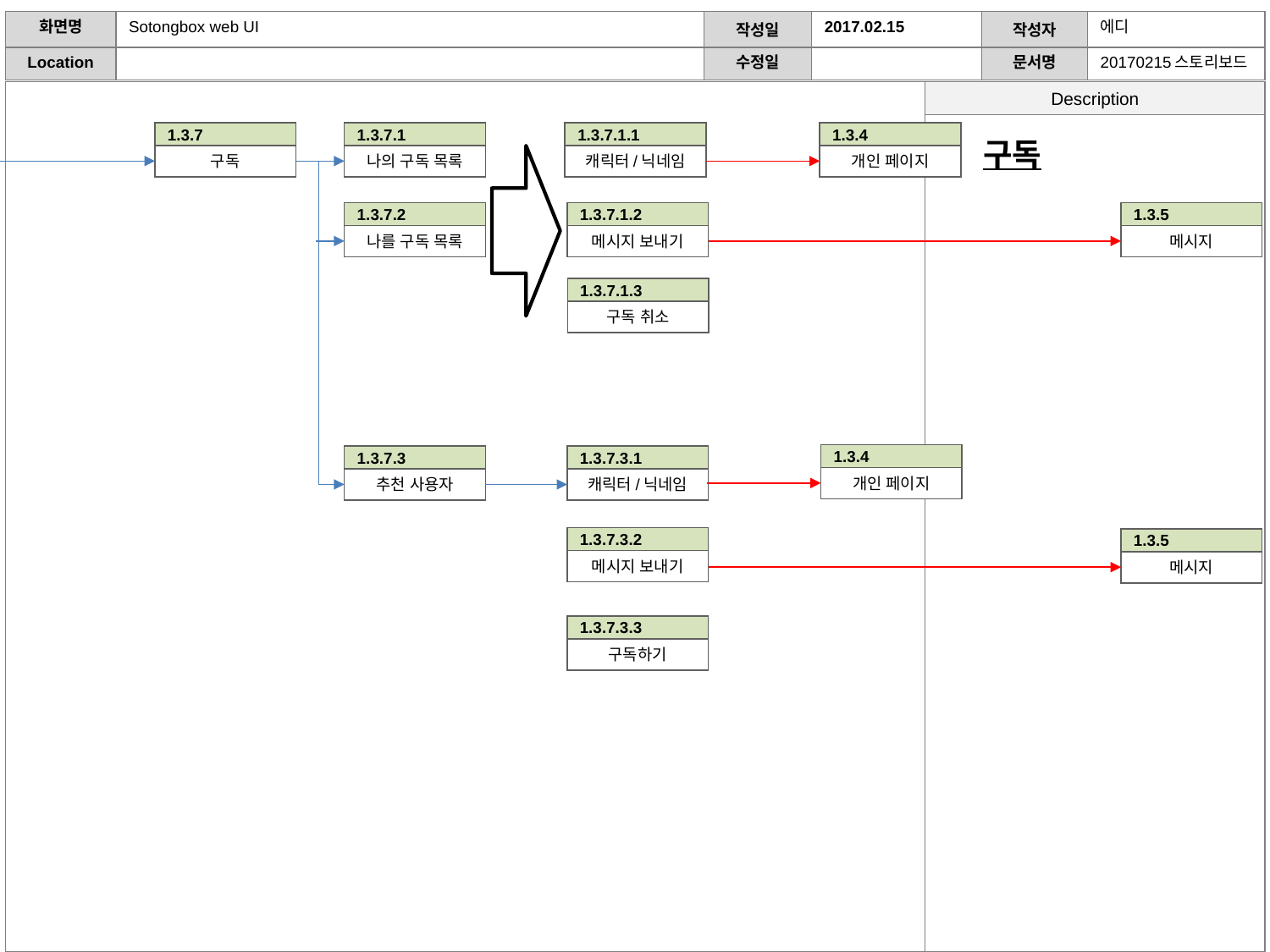

1.3.7
구독
1.3.7.1
나의 구독 목록
1.3.7.1.1
캐릭터/닉네임
1.3.4
개인 페이지
구독

1.3.7.2
나를 구독 목록
1.3.7.1.2
메시지 보내기
1.3.5
메시지
1.3.7.1.3
구독 취소
1.3.4
개인 페이지
1.3.7.3
추천 사용자
1.3.7.3.1
캐릭터/닉네임
1.3.7.3.2
메시지 보내기
1.3.5
메시지
1.3.7.3.3
구독하기